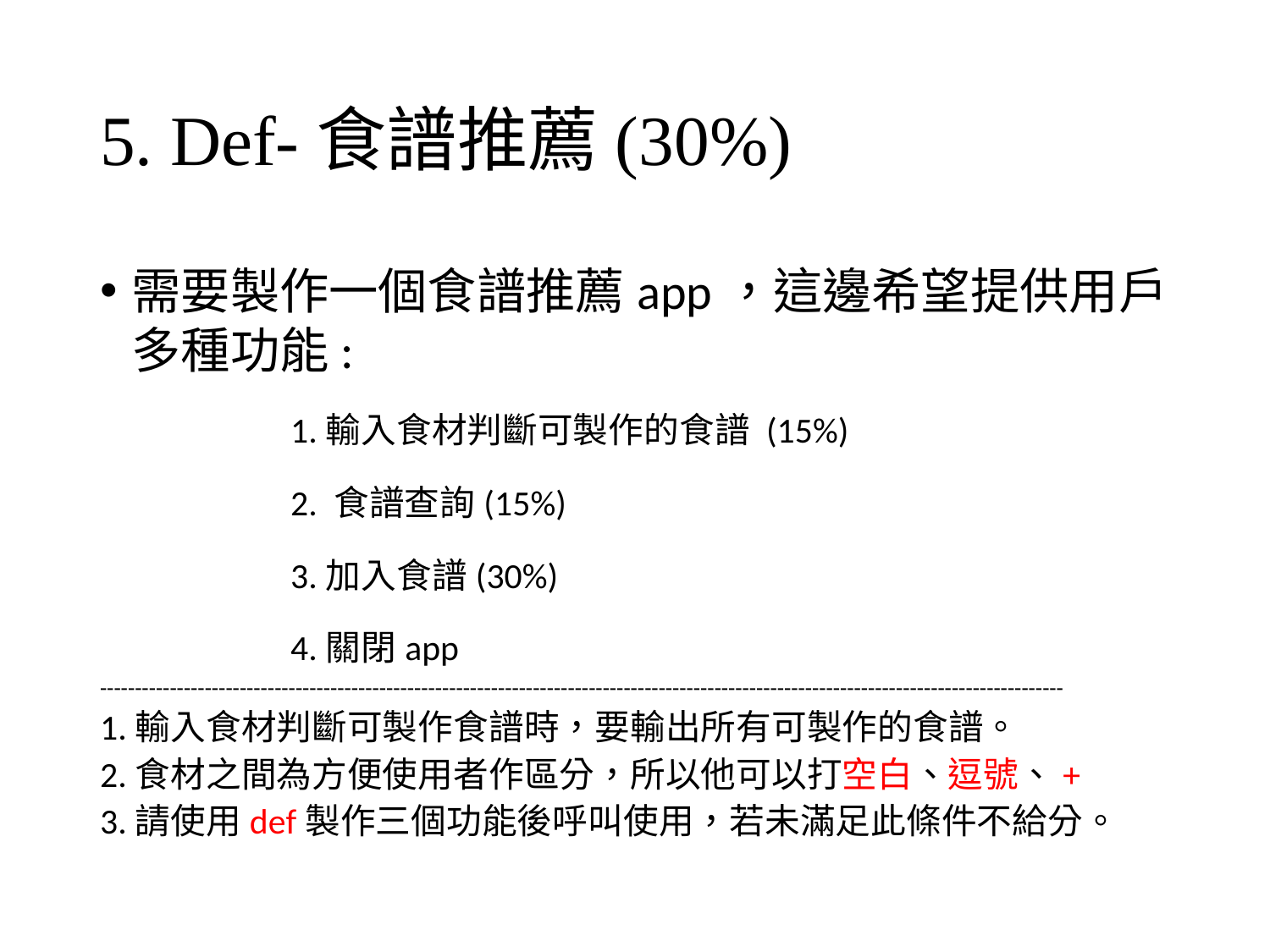

# 5. Def-食譜推薦(30%)
需要製作一個食譜推薦app，這邊希望提供用戶多種功能:
	1.輸入食材判斷可製作的食譜 (15%)
	2. 食譜查詢(15%)
	3.加入食譜(30%)
	4.關閉app
------------------------------------------------------------------------------------------------------------------------------------------
1.輸入食材判斷可製作食譜時，要輸出所有可製作的食譜。
2.食材之間為方便使用者作區分，所以他可以打空白、逗號、+
3.請使用def製作三個功能後呼叫使用，若未滿足此條件不給分。